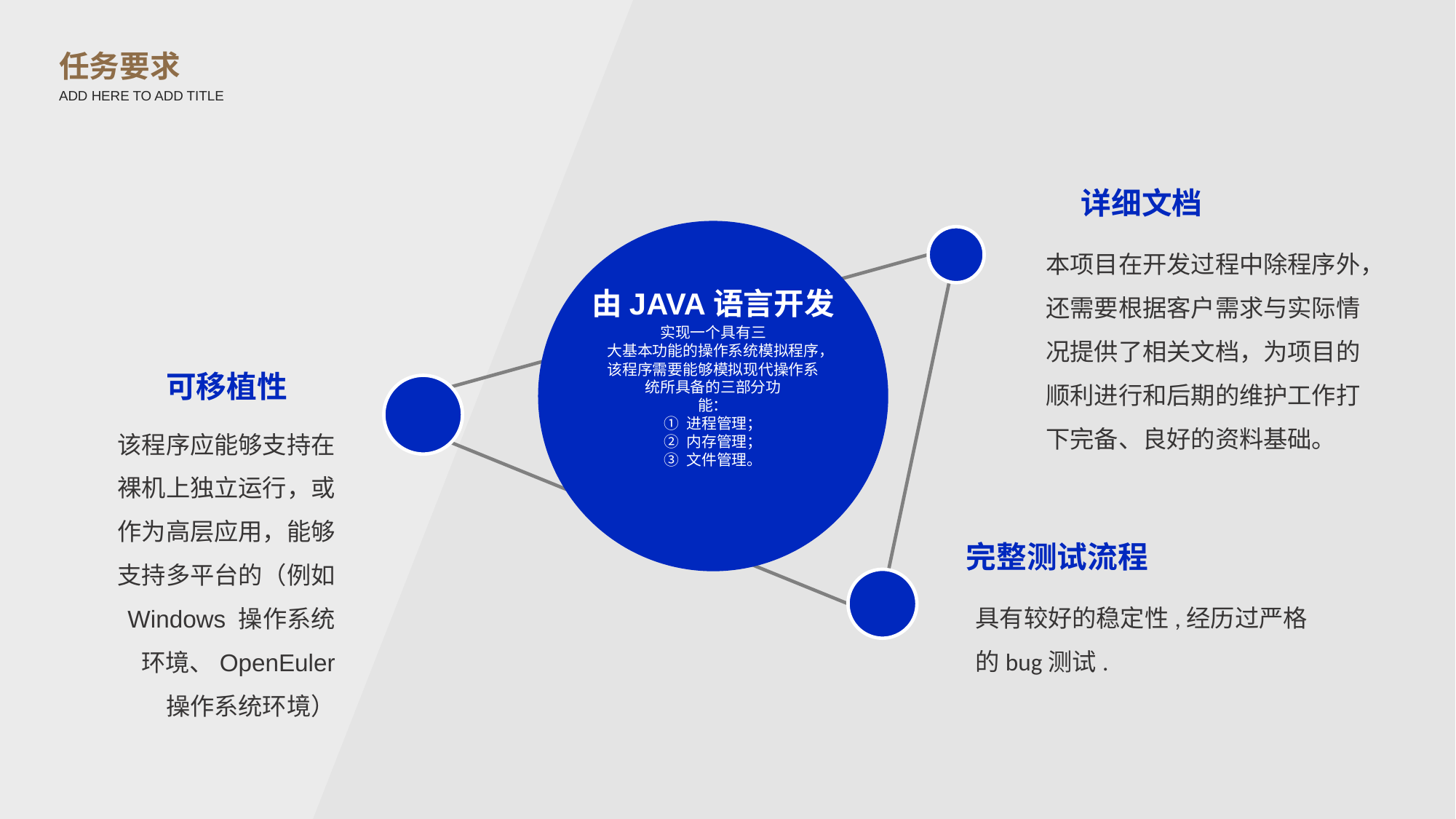

任务要求
ADD HERE TO ADD TITLE
详细文档
实现一个具有三
大基本功能的操作系统模拟程序，该程序需要能够模拟现代操作系统所具备的三部分功
能：
① 进程管理；
② 内存管理；
③ 文件管理。

本项目在开发过程中除程序外，还需要根据客户需求与实际情况提供了相关文档，为项目的
顺利进行和后期的维护工作打下完备、良好的资料基础。
由JAVA语言开发
可移植性

该程序应能够支持在裸机上独立运行，或作为高层应用，能够支持多平台的（例如
Windows 操作系统环境、OpenEuler 操作系统环境）
完整测试流程

具有较好的稳定性,经历过严格的bug测试.